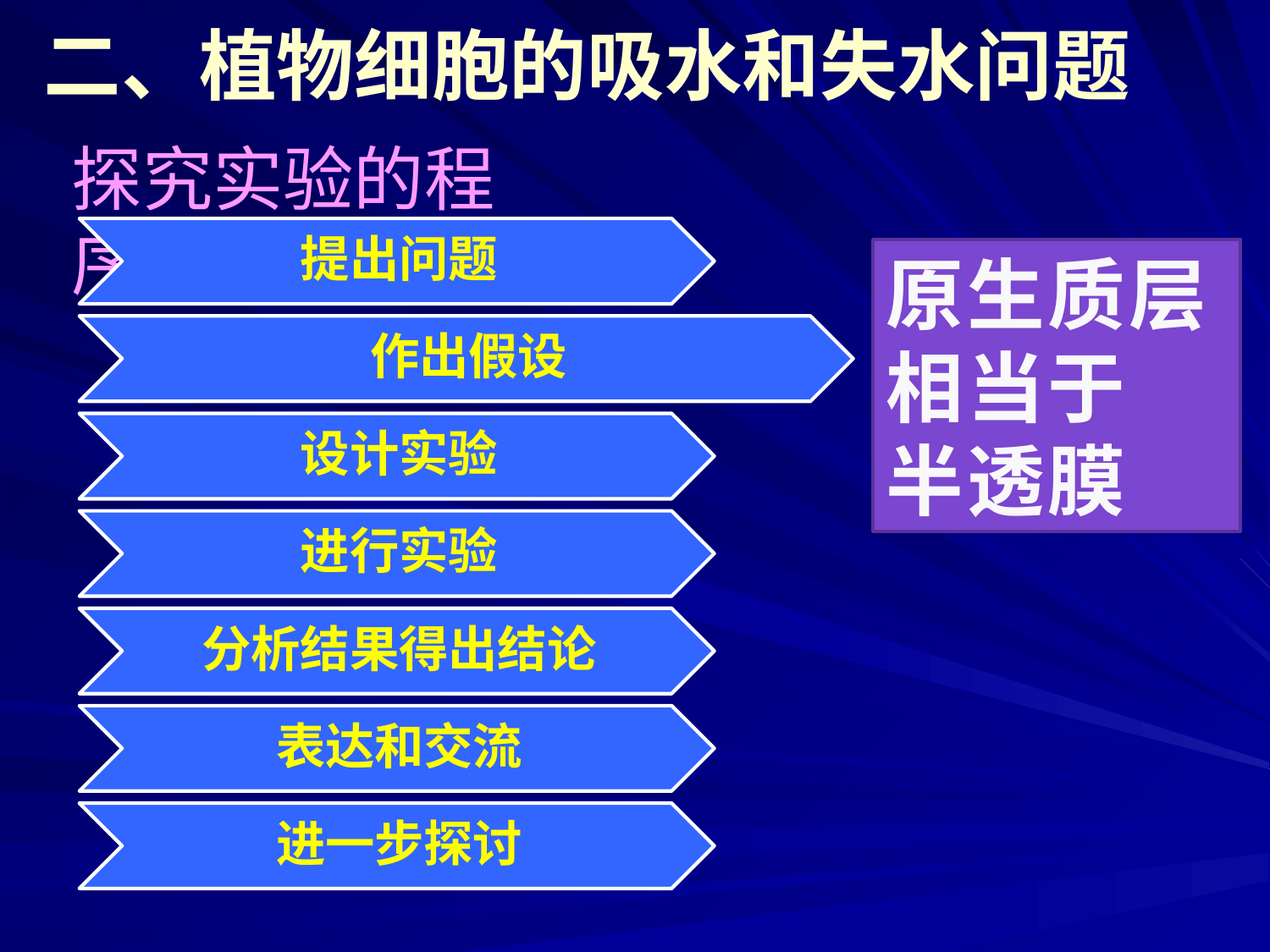

二、植物细胞的吸水和失水问题
探究实验的程序：
提出问题
作出假设
设计实验
进行实验
分析结果得出结论
表达和交流
进一步探讨
原生质层相当于 半透膜